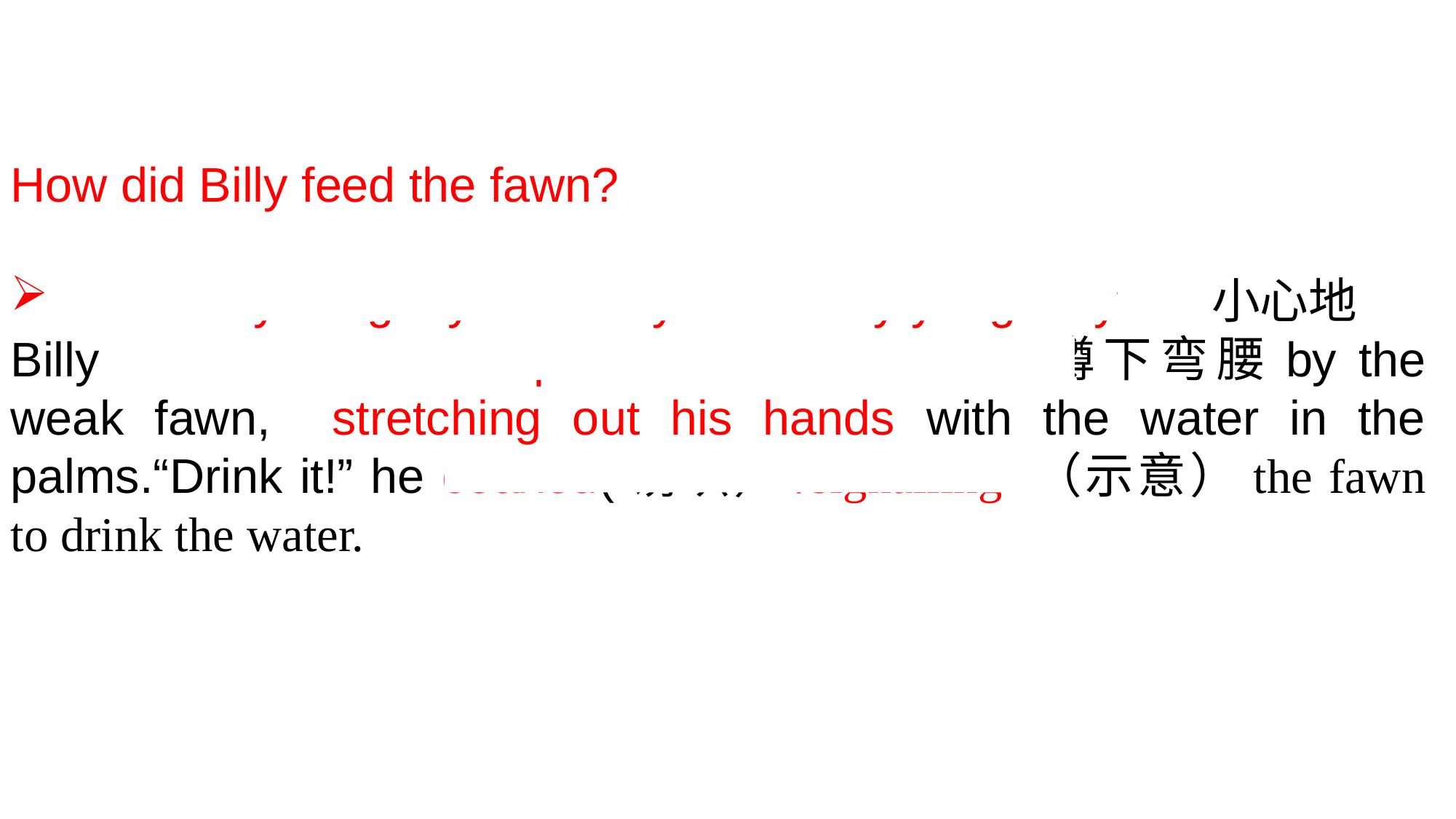

How did Billy feed the fawn?

Cautiously/Gingerly/Carefully/Anxiously yet gently      小心地
Billy crouched/bent/stooped down/knelt down 蹲下弯腰by the weak fawn,  stretching out his hands with the water in the palms.“Drink it!” he coaxed(诱哄）/signalling （示意）the fawn to drink the water.